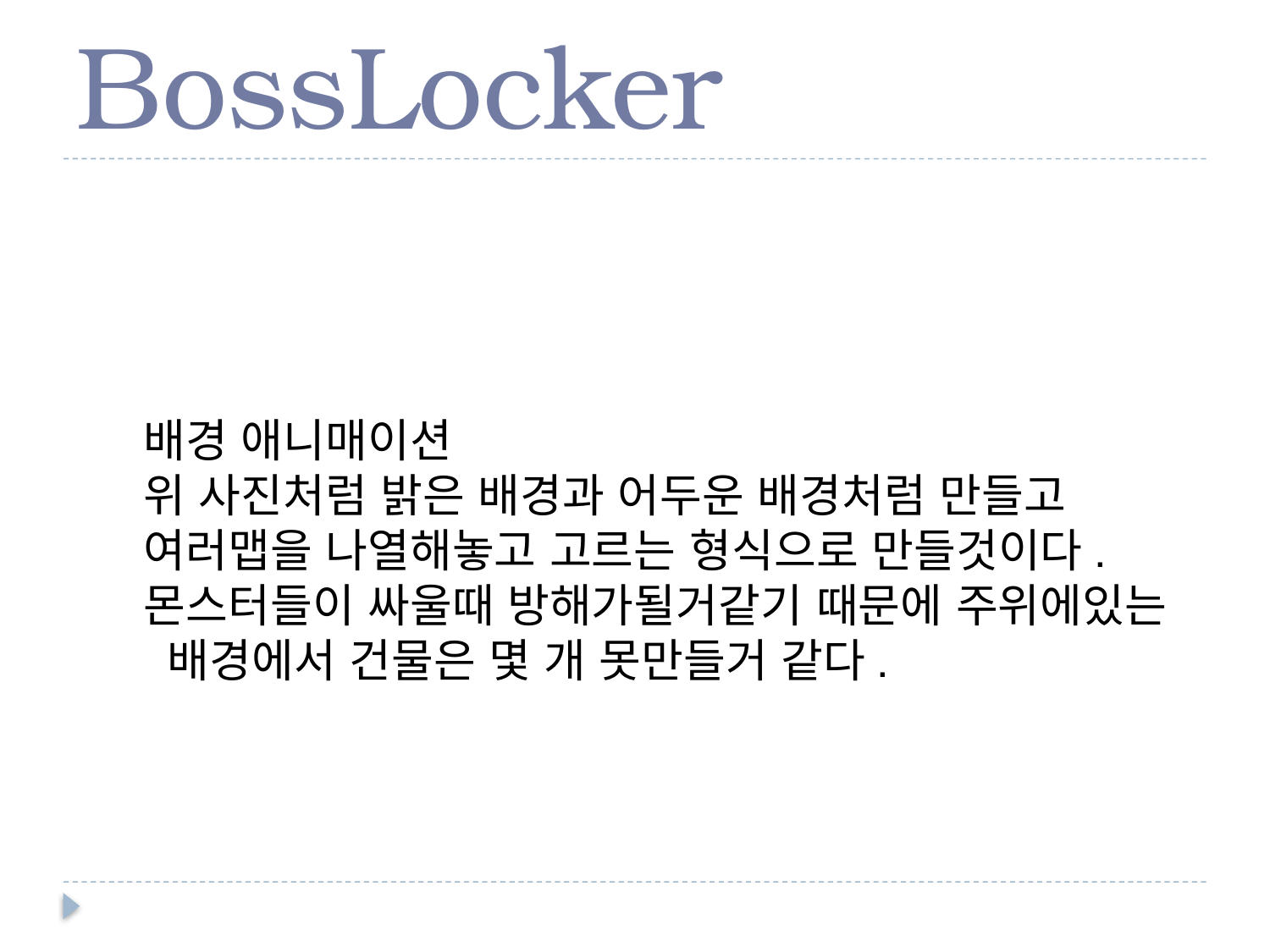

# BossLocker

배경 애니매이션
위 사진처럼 밝은 배경과 어두운 배경처럼 만들고
여러맵을 나열해놓고 고르는 형식으로 만들것이다.
몬스터들이 싸울때 방해가될거같기 때문에 주위에있는
 배경에서 건물은 몇 개 못만들거 같다.